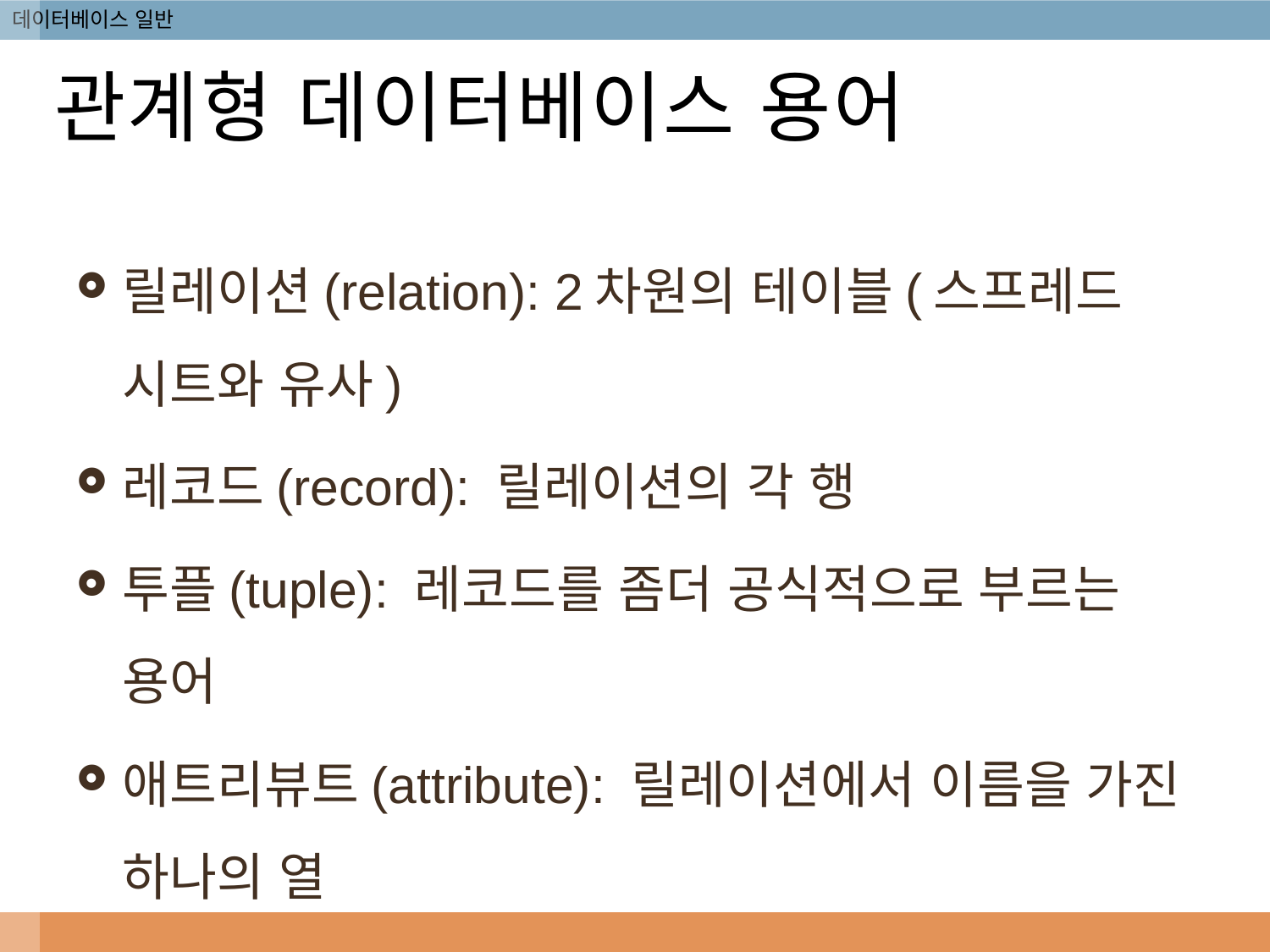

# 관계형 데이터베이스 용어
릴레이션(relation): 2차원의 테이블(스프레드 시트와 유사)
레코드(record): 릴레이션의 각 행
투플(tuple): 레코드를 좀더 공식적으로 부르는 용어
애트리뷰트(attribute): 릴레이션에서 이름을 가진 하나의 열